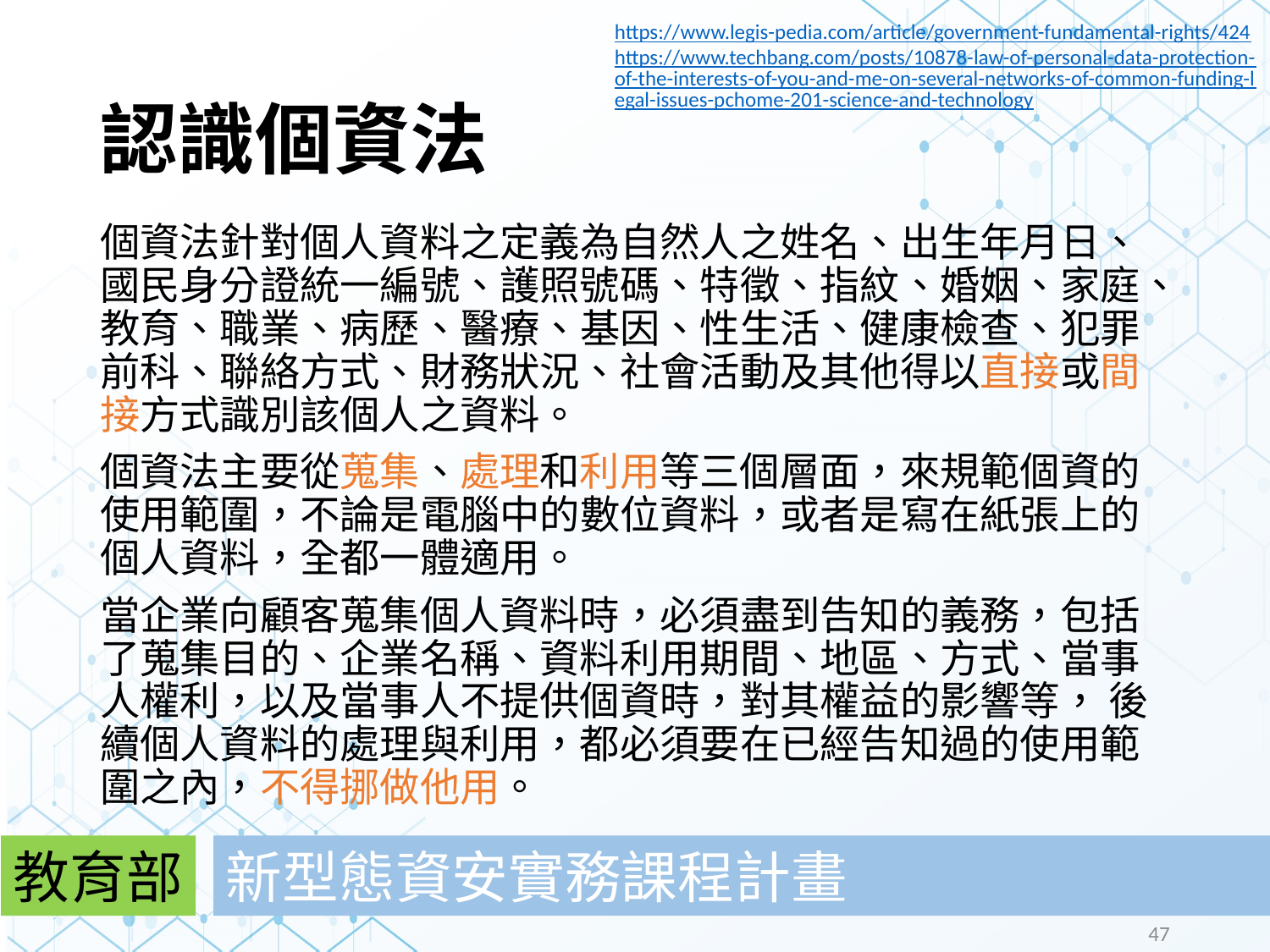

https://www.legis-pedia.com/article/government-fundamental-rights/424
https://www.techbang.com/posts/10878-law-of-personal-data-protection-of-the-interests-of-you-and-me-on-several-networks-of-common-funding-legal-issues-pchome-201-science-and-technology
# 認識個資法
個資法針對個人資料之定義為自然人之姓名、出生年月日、國民身分證統一編號、護照號碼、特徵、指紋、婚姻、家庭、教育、職業、病歷、醫療、基因、性生活、健康檢查、犯罪前科、聯絡方式、財務狀況、社會活動及其他得以直接或間接方式識別該個人之資料。
個資法主要從蒐集、處理和利用等三個層面，來規範個資的使用範圍，不論是電腦中的數位資料，或者是寫在紙張上的個人資料，全都一體適用。
當企業向顧客蒐集個人資料時，必須盡到告知的義務，包括了蒐集目的、企業名稱、資料利用期間、地區、方式、當事人權利，以及當事人不提供個資時，對其權益的影響等， 後續個人資料的處理與利用，都必須要在已經告知過的使用範圍之內，不得挪做他用。

教育部
新型態資安實務課程計畫
47